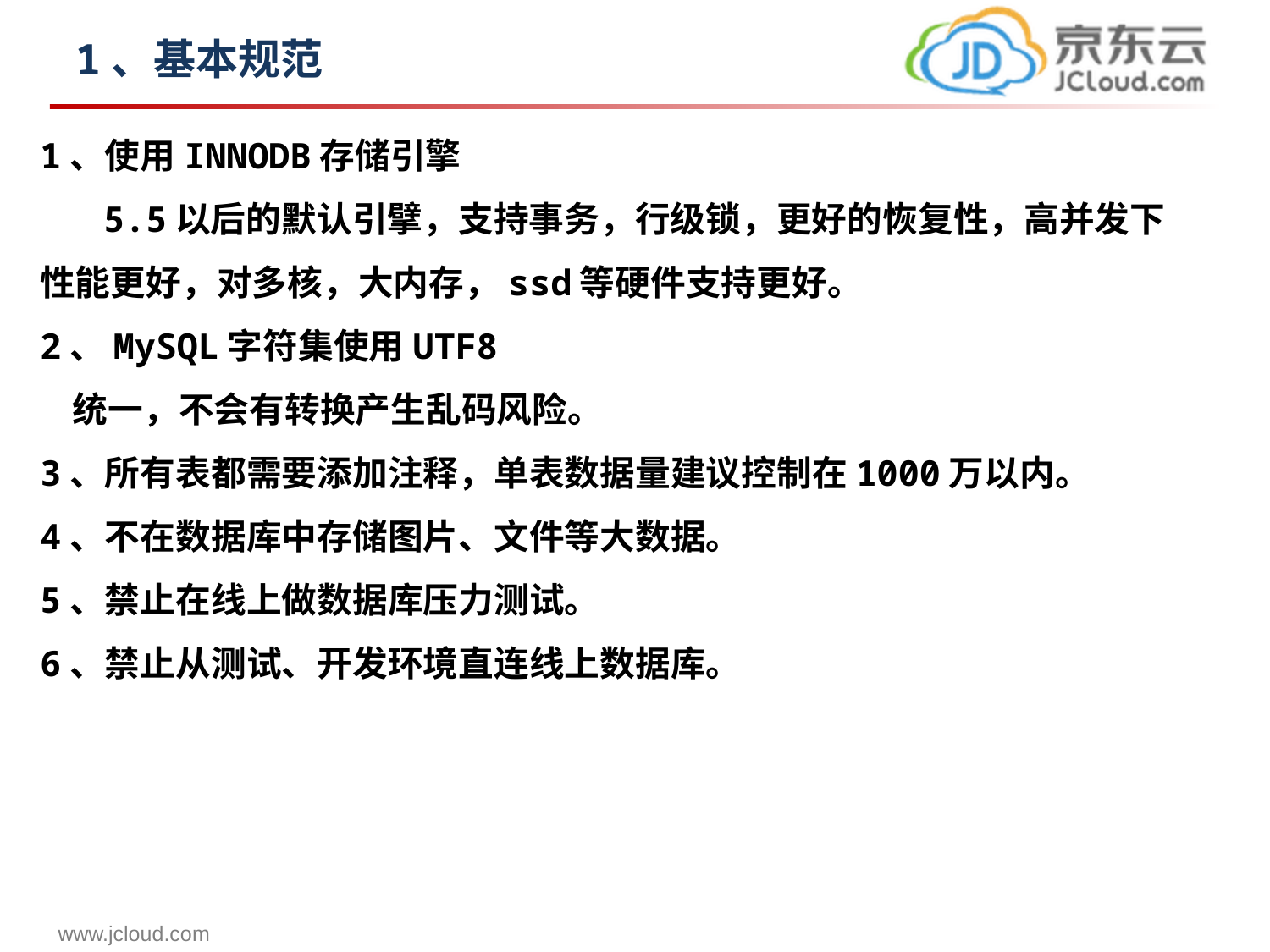

# 1、基本规范
1、使用INNODB存储引擎
   5.5以后的默认引擘，支持事务，行级锁，更好的恢复性，高并发下性能更好，对多核，大内存，ssd等硬件支持更好。
2、MySQL字符集使用UTF8
   统一，不会有转换产生乱码风险。
3、所有表都需要添加注释，单表数据量建议控制在1000万以内。
4、不在数据库中存储图片、文件等大数据。
5、禁止在线上做数据库压力测试。
6、禁止从测试、开发环境直连线上数据库。